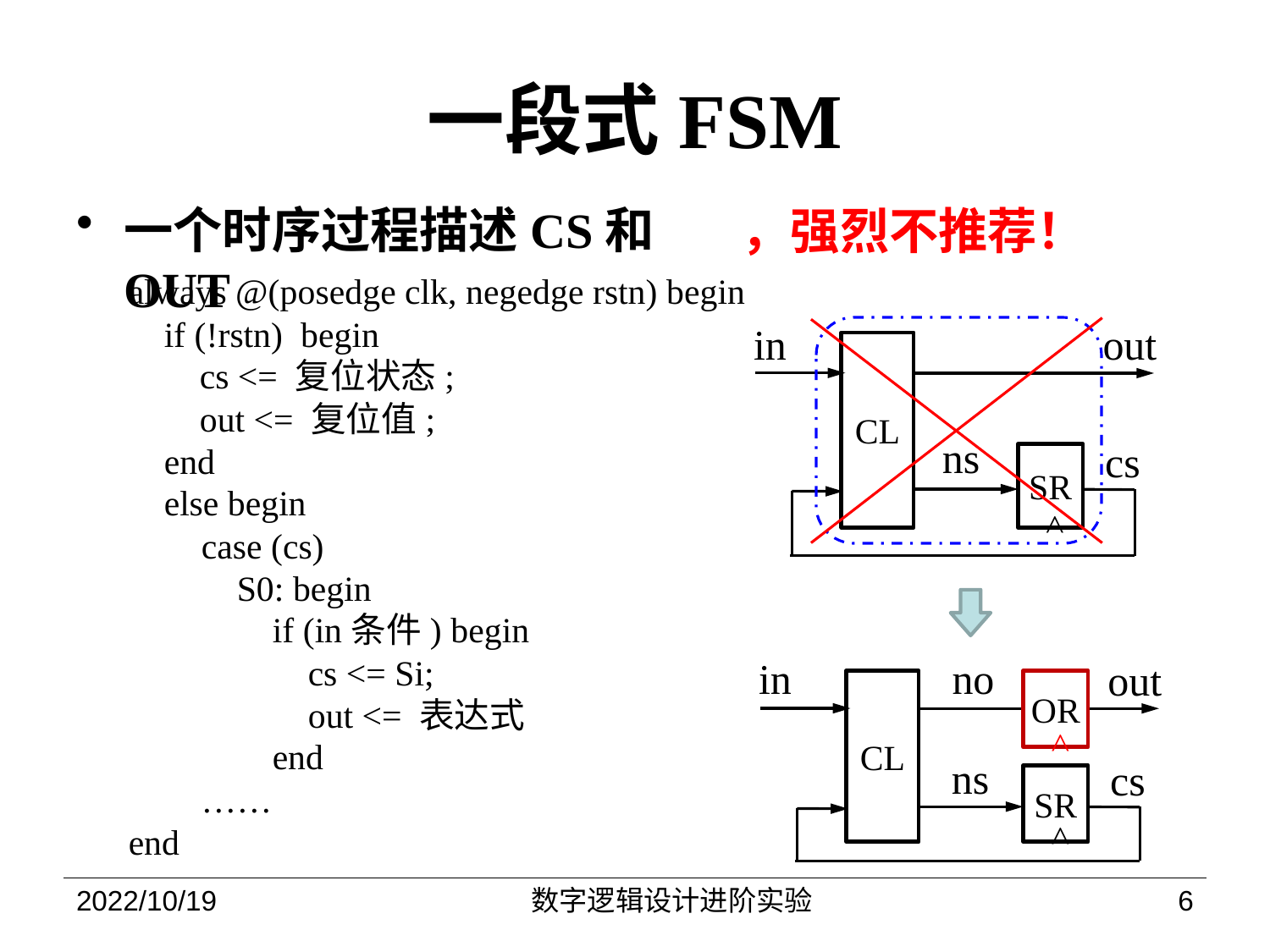

一段式FSM
一个时序过程描述CS和OUT
，强烈不推荐！
always @(posedge clk, negedge rstn) begin
    if (!rstn)  begin
        cs <= 复位状态;
        out <= 复位值;
    end
    else begin
    case (cs)
        S0: begin
            if (in条件) begin
                cs <= Si;
                out <= 表达式
            end
    ……
end
in
out
CL
ns
cs
SR
<

in
no
out
CL
OR
<
ns
cs
SR
<
2022/10/19
数字逻辑设计进阶实验
6